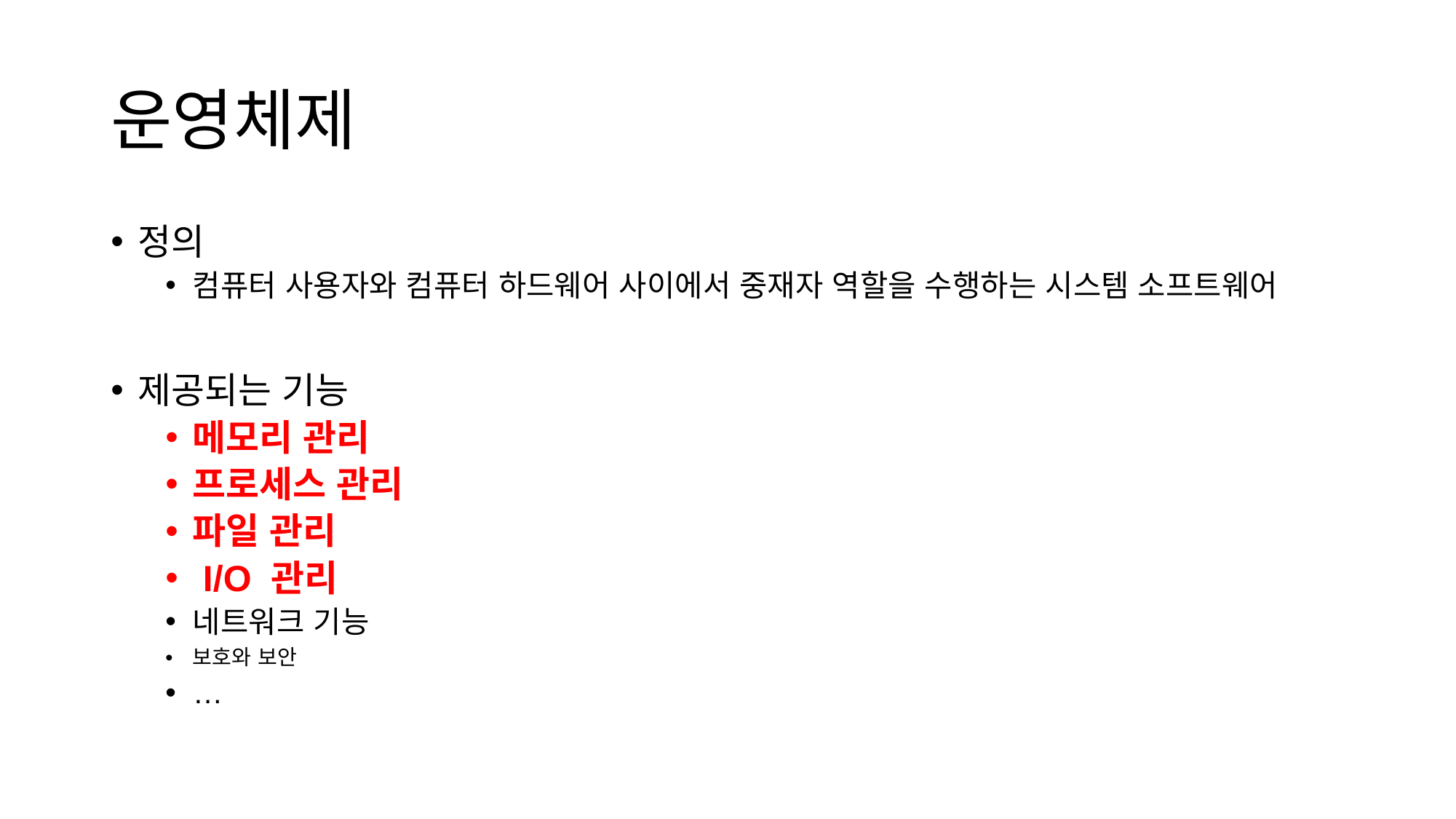

# 운영체제
정의
컴퓨터 사용자와 컴퓨터 하드웨어 사이에서 중재자 역할을 수행하는 시스템 소프트웨어

제공되는 기능
메모리 관리
프로세스 관리
파일 관리
 I/O 관리
네트워크 기능
보호와 보안
…